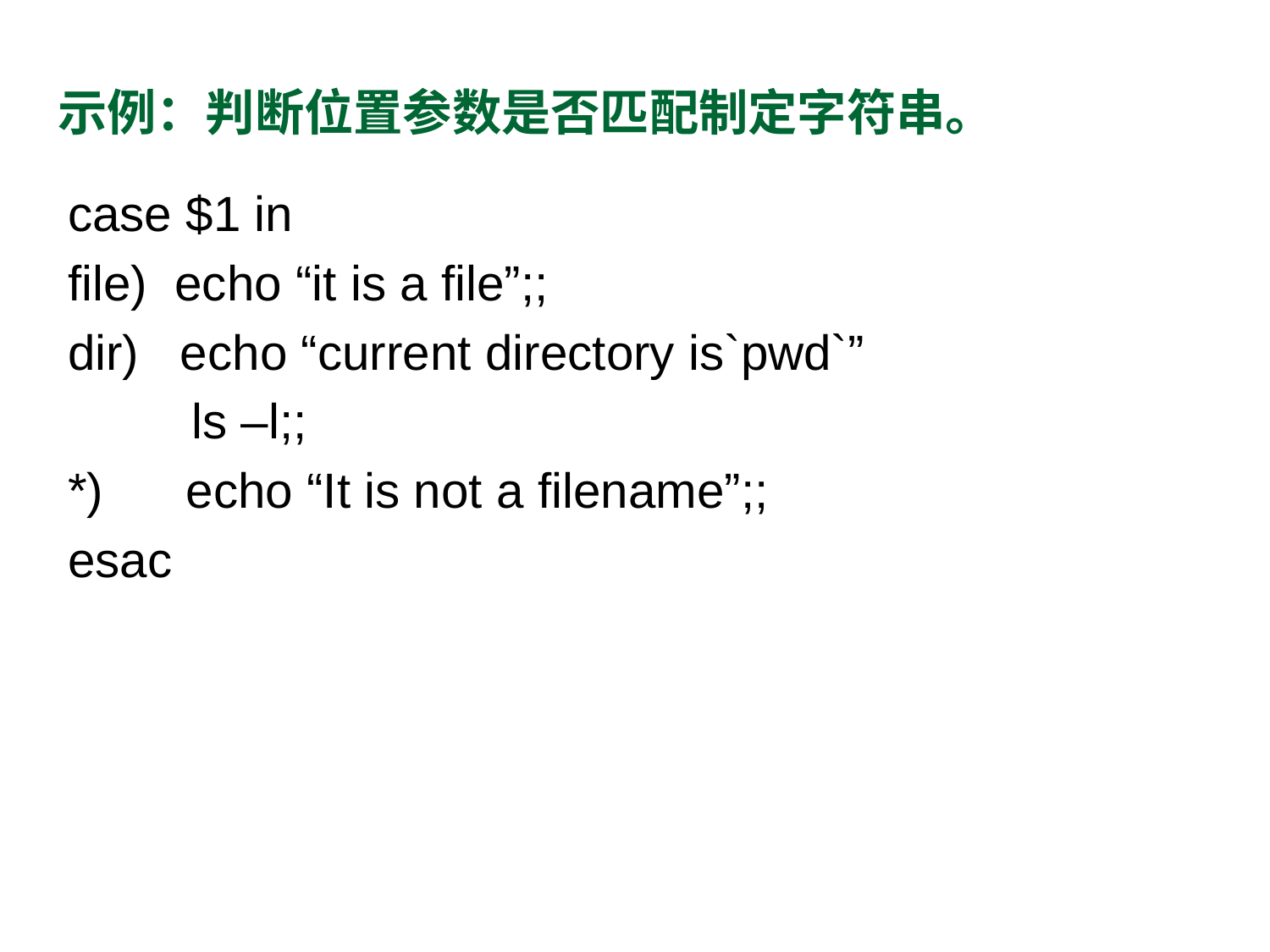

# 示例：判断位置参数是否匹配制定字符串。
case $1 in
file)  echo “it is a file”;;
dir)   echo “current directory is`pwd`”
         ls –l;;
*)      echo “It is not a filename”;;
esac